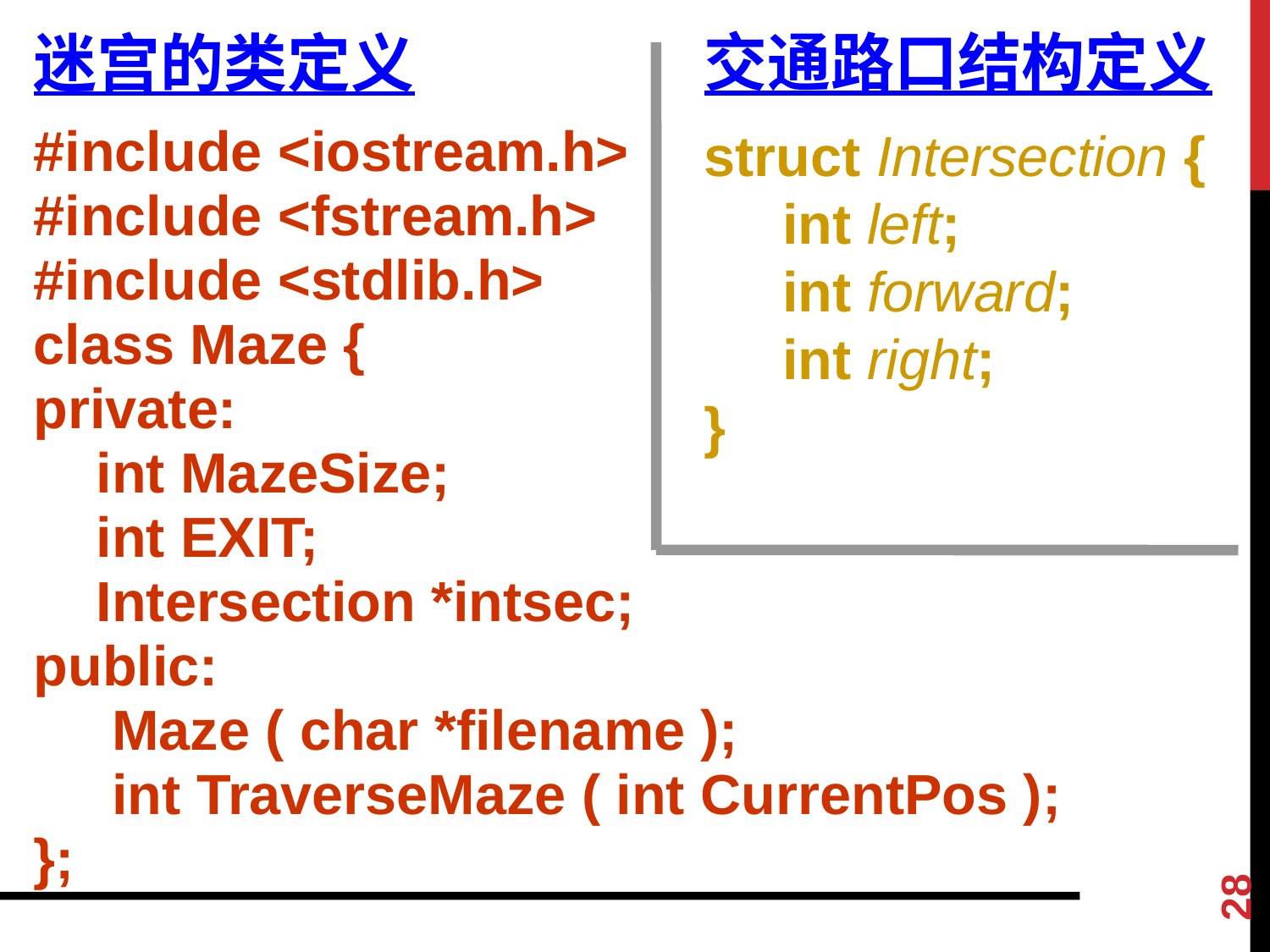

交通路口结构定义

struct Intersection {
     int left;
     int forward;
     int right;
}
迷宫的类定义

#include <iostream.h>
#include <fstream.h>
#include <stdlib.h>
class Maze {
private:
    int MazeSize;
    int EXIT;
    Intersection *intsec;
public:
     Maze ( char *filename );
     int TraverseMaze ( int CurrentPos );
};

28